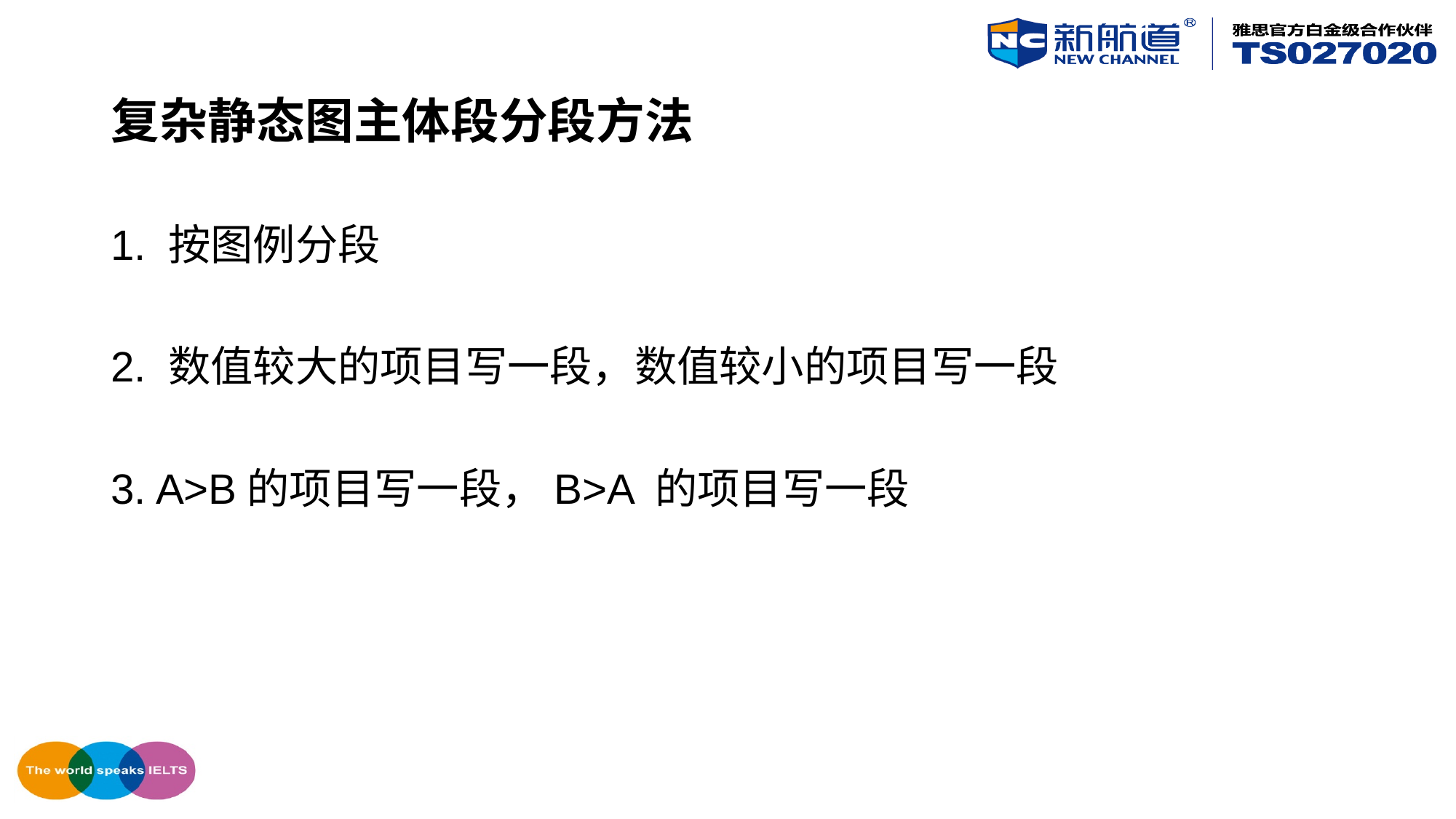

# 复杂静态图主体段分段方法
1. 按图例分段

2. 数值较大的项目写一段，数值较小的项目写一段

3. A>B的项目写一段，B>A 的项目写一段